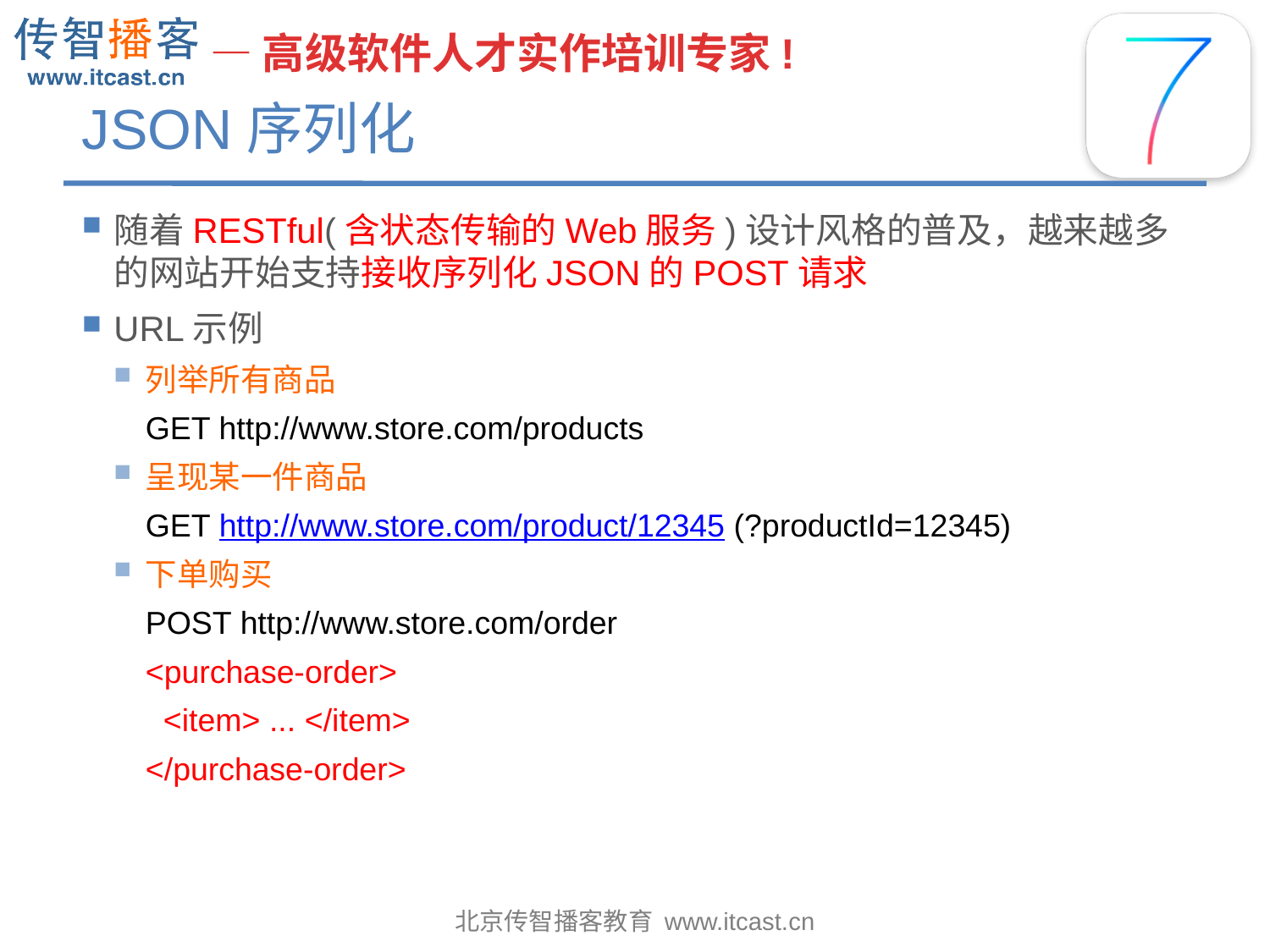

# JSON序列化
随着RESTful(含状态传输的Web服务)设计风格的普及，越来越多的网站开始支持接收序列化JSON的POST请求
URL示例
列举所有商品
GET http://www.store.com/products
呈现某一件商品
GET http://www.store.com/product/12345 (?productId=12345)
下单购买
POST http://www.store.com/order
<purchase-order>
  <item> ... </item>
</purchase-order>